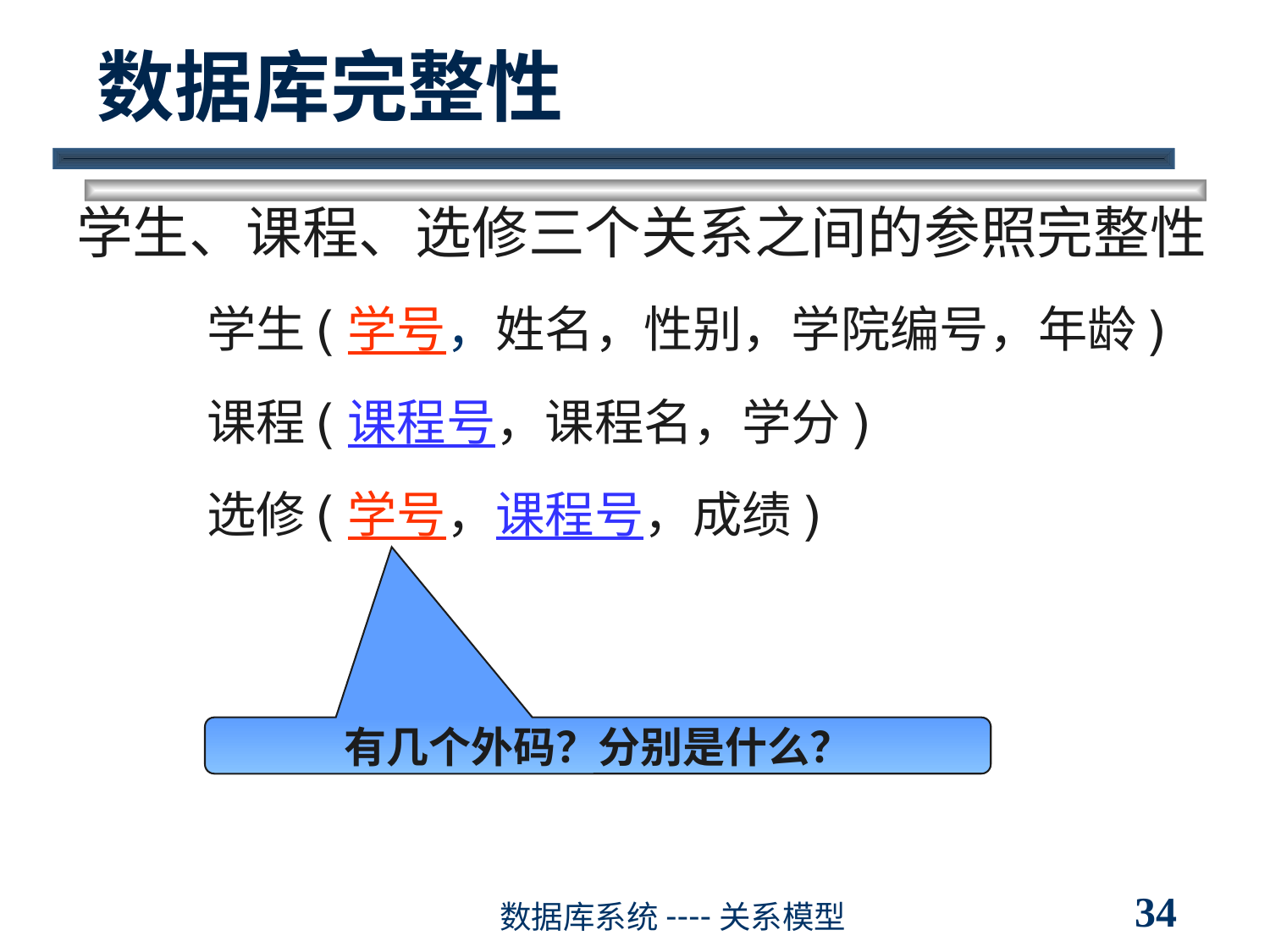

# 数据库完整性
学生、课程、选修三个关系之间的参照完整性
     学生(学号，姓名，性别，学院编号，年龄)
     课程(课程号，课程名，学分)
     选修(学号，课程号，成绩)
有几个外码？分别是什么？
34
数据库系统----关系模型